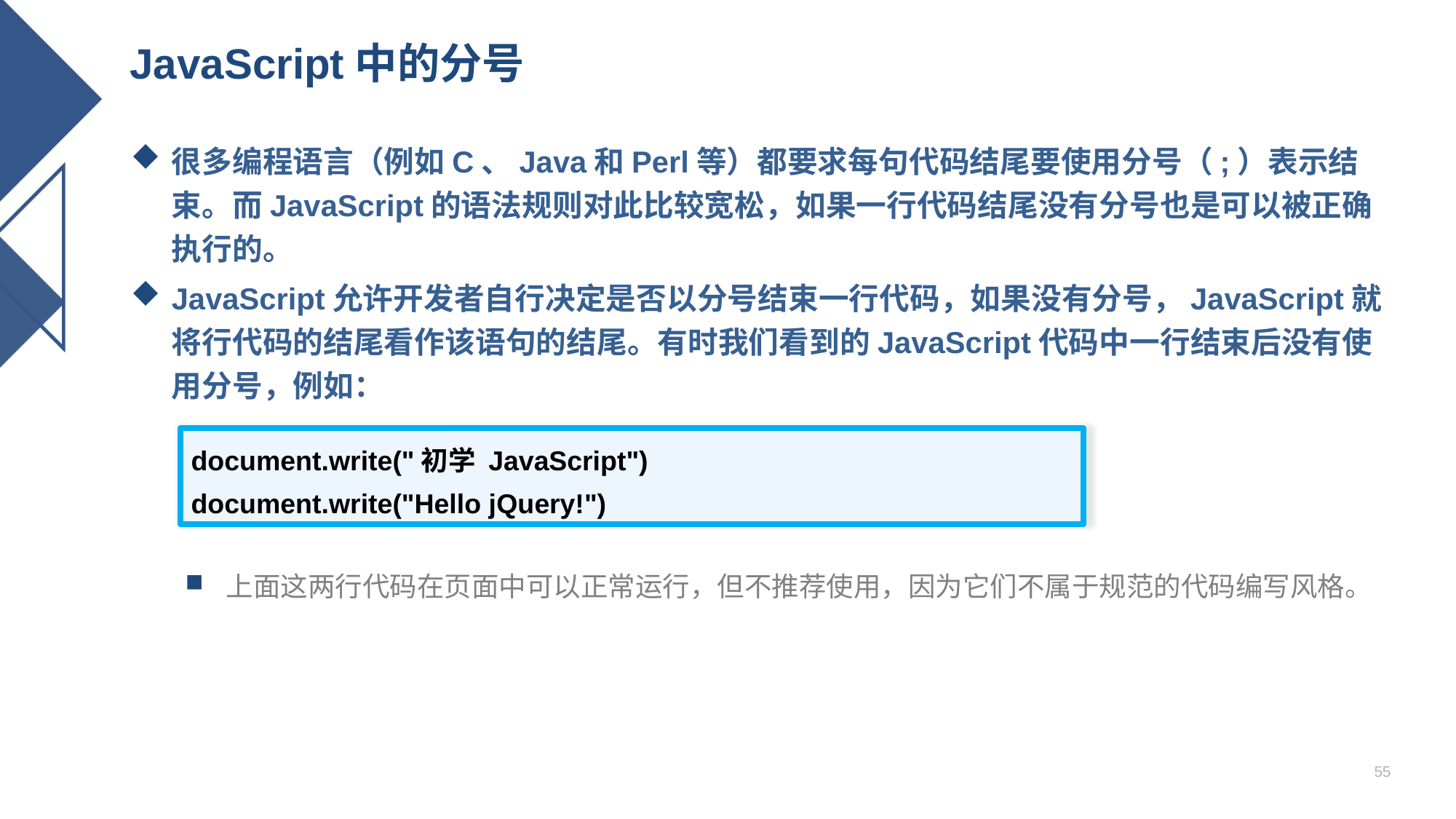

# JavaScript中的分号
很多编程语言（例如C、Java和Perl等）都要求每句代码结尾要使用分号（;）表示结束。而JavaScript的语法规则对此比较宽松，如果一行代码结尾没有分号也是可以被正确执行的。
JavaScript允许开发者自行决定是否以分号结束一行代码，如果没有分号，JavaScript就将行代码的结尾看作该语句的结尾。有时我们看到的JavaScript代码中一行结束后没有使用分号，例如：

上面这两行代码在页面中可以正常运行，但不推荐使用，因为它们不属于规范的代码编写风格。

document.write("初学 JavaScript")
document.write("Hello jQuery!")
55